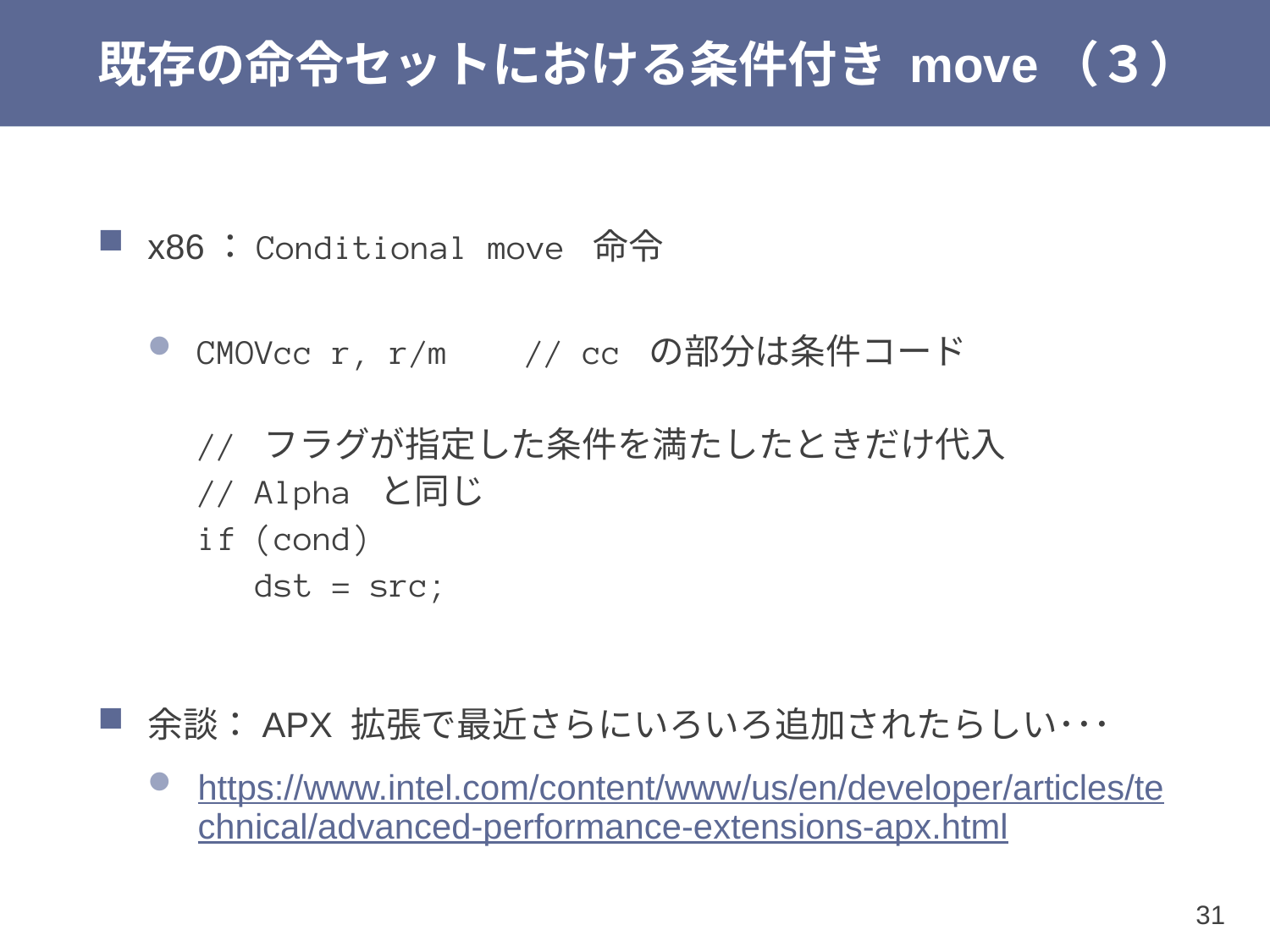

# 既存の命令セットにおける条件付き move（３）
x86：Conditional move 命令
CMOVcc r, r/m    // cc の部分は条件コード
// フラグが指定した条件を満たしたときだけ代入
// Alpha と同じ
if (cond)
   dst = src;
余談：APX 拡張で最近さらにいろいろ追加されたらしい･･･
https://www.intel.com/content/www/us/en/developer/articles/technical/advanced-performance-extensions-apx.html